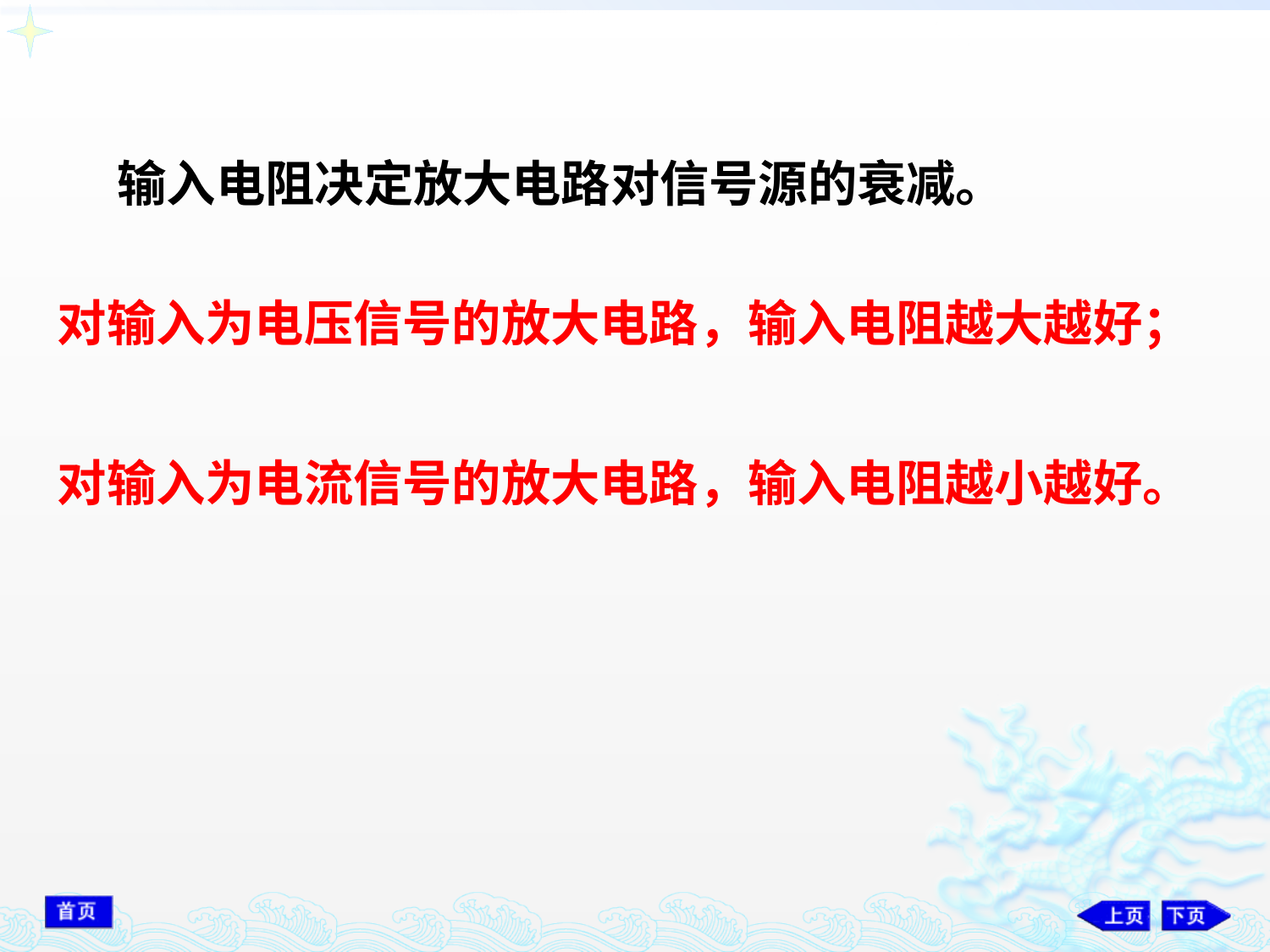

输入电阻决定放大电路对信号源的衰减。
对输入为电压信号的放大电路，输入电阻越大越好；
对输入为电流信号的放大电路，输入电阻越小越好。